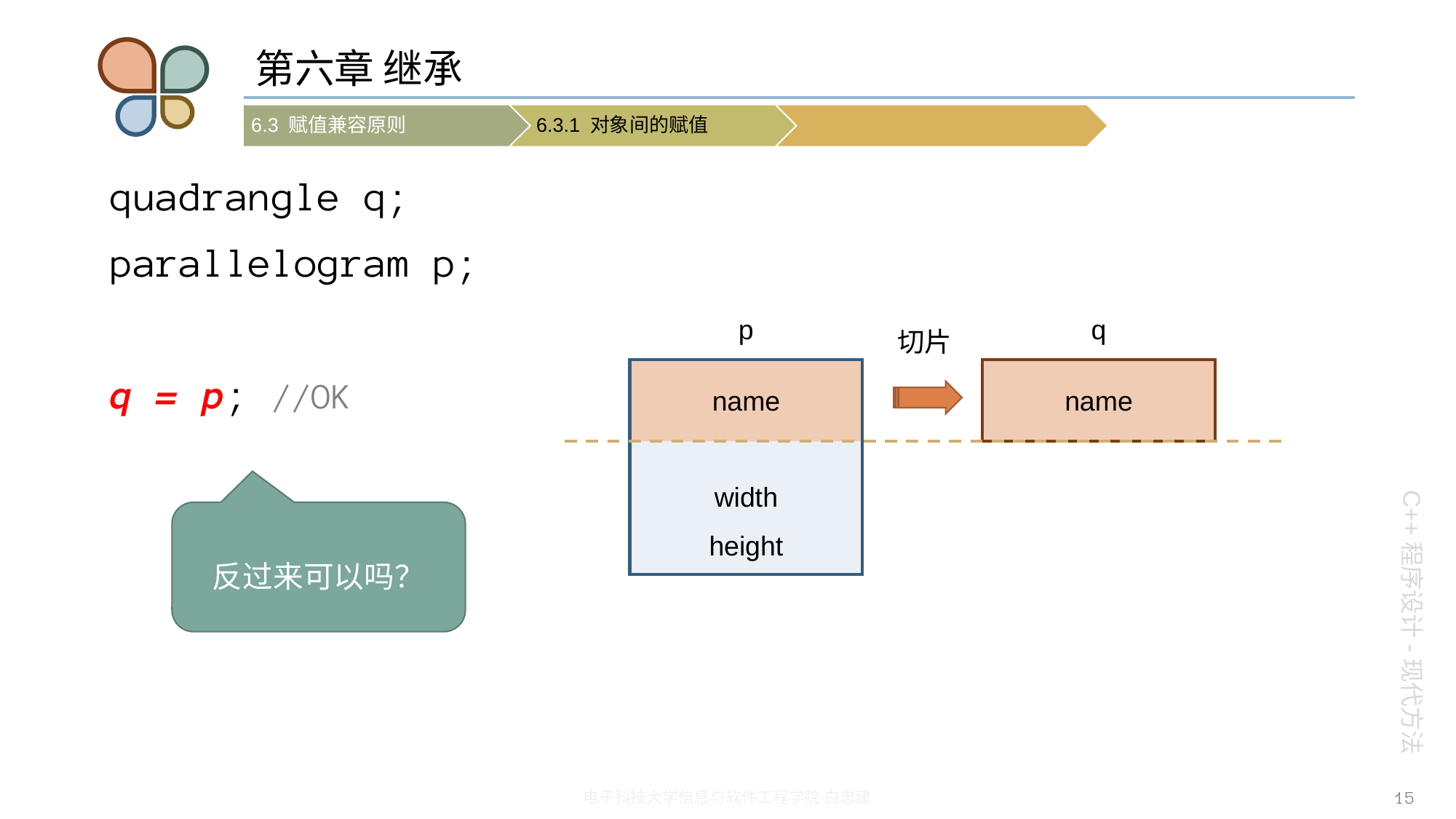

# 第六章 继承
6.3 赋值兼容原则
6.3.1 对象间的赋值

quadrangle q;
parallelogram p;

q = p; //OK
p
q
切片

width
height
name

name

反过来可以吗？
15